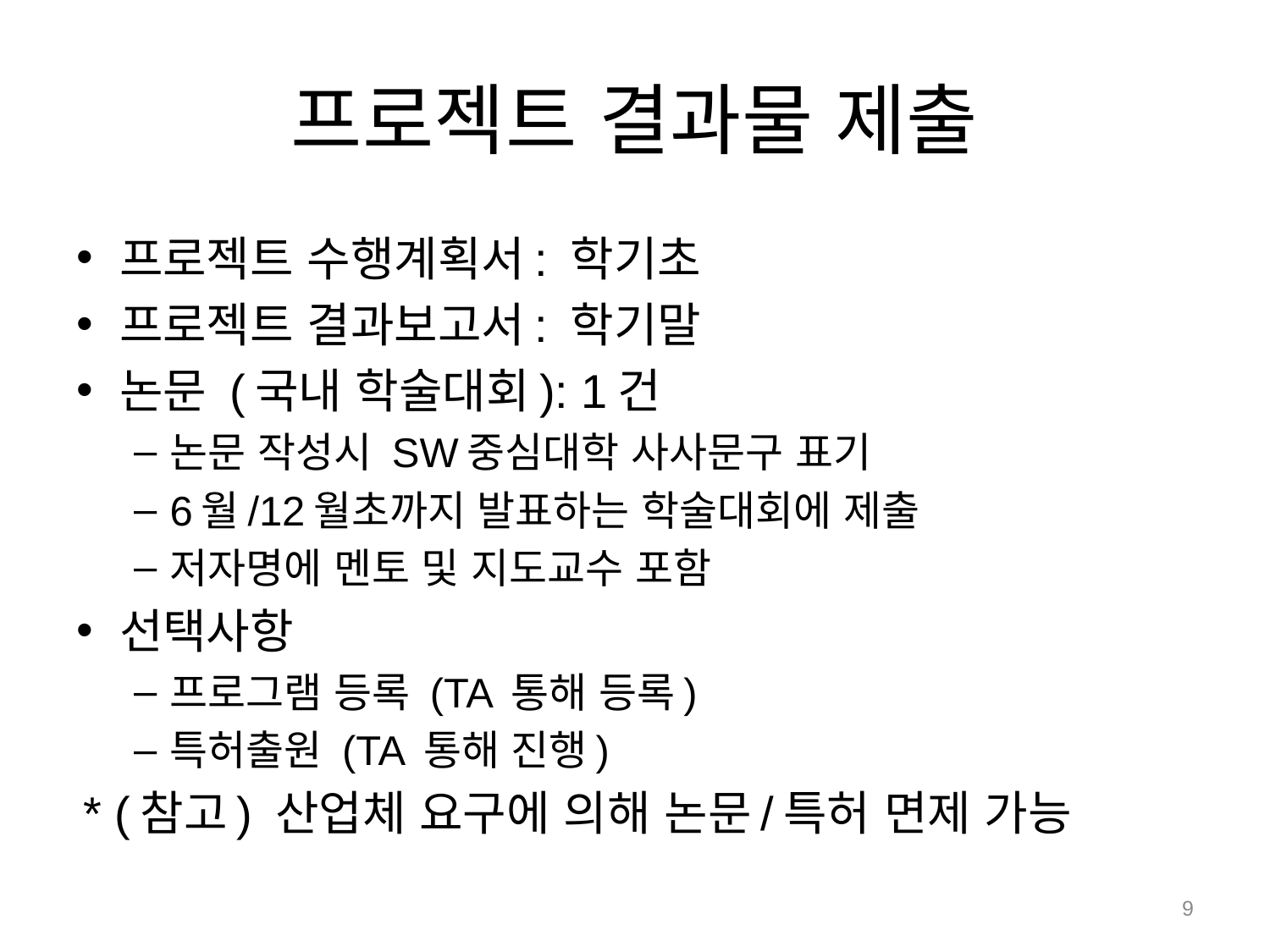

# 프로젝트 결과물 제출
프로젝트 수행계획서: 학기초
프로젝트 결과보고서: 학기말
논문 (국내 학술대회): 1건
논문 작성시 SW중심대학 사사문구 표기
6월/12월초까지 발표하는 학술대회에 제출
저자명에 멘토 및 지도교수 포함
선택사항
프로그램 등록 (TA 통해 등록)
특허출원 (TA 통해 진행)
* (참고) 산업체 요구에 의해 논문/특허 면제 가능
9